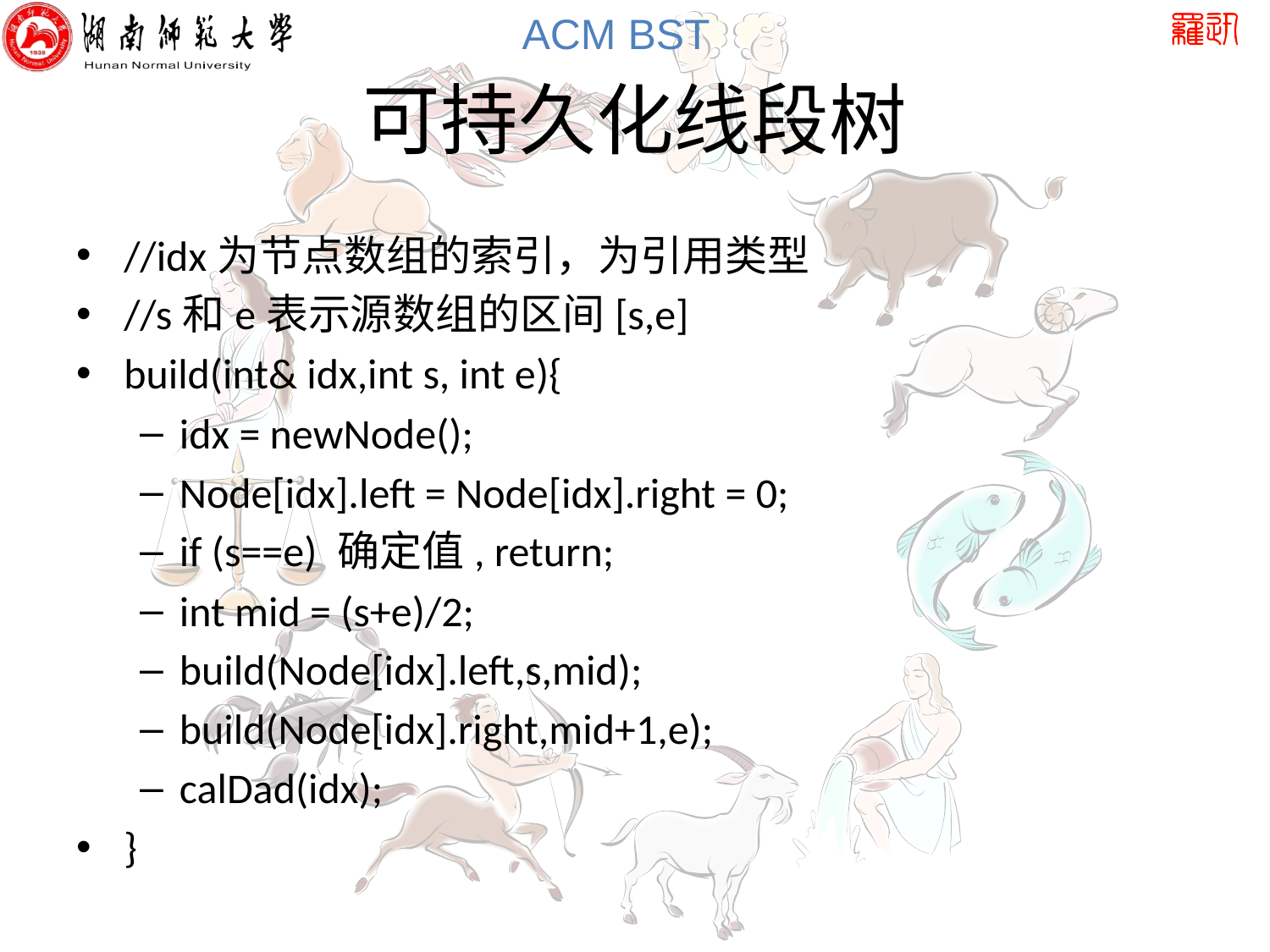

# 可持久化线段树
//idx为节点数组的索引，为引用类型
//s和e表示源数组的区间[s,e]
build(int& idx,int s, int e){
idx = newNode();
Node[idx].left = Node[idx].right = 0;
if (s==e) 确定值, return;
int mid = (s+e)/2;
build(Node[idx].left,s,mid);
build(Node[idx].right,mid+1,e);
calDad(idx);
}